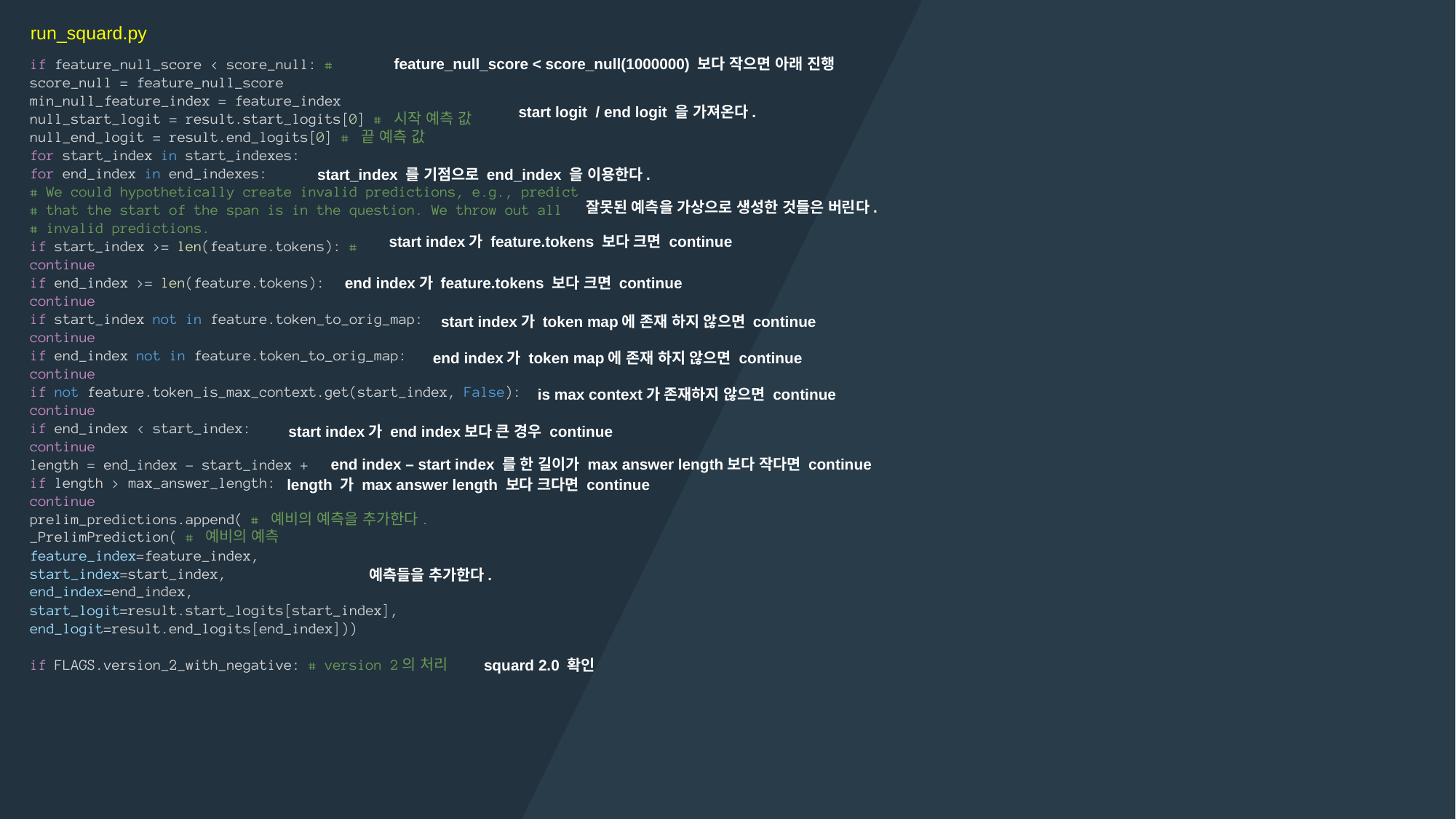

run_squard.py
if feature_null_score < score_null: #
score_null = feature_null_score
min_null_feature_index = feature_index
null_start_logit = result.start_logits[0] # 시작 예측 값
null_end_logit = result.end_logits[0] # 끝 예측 값
for start_index in start_indexes:
for end_index in end_indexes:
# We could hypothetically create invalid predictions, e.g., predict
# that the start of the span is in the question. We throw out all
# invalid predictions.
if start_index >= len(feature.tokens): #
continue
if end_index >= len(feature.tokens):
continue
if start_index not in feature.token_to_orig_map:
continue
if end_index not in feature.token_to_orig_map:
continue
if not feature.token_is_max_context.get(start_index, False):
continue
if end_index < start_index:
continue
length = end_index - start_index +
if length > max_answer_length:
continue
prelim_predictions.append( # 예비의 예측을 추가한다.
_PrelimPrediction( # 예비의 예측
feature_index=feature_index,
start_index=start_index,
end_index=end_index,
start_logit=result.start_logits[start_index],
end_logit=result.end_logits[end_index]))
if FLAGS.version_2_with_negative: # version 2의 처리

feature_null_score < score_null(1000000) 보다 작으면 아래 진행
start logit  / end logit 을 가져온다.
start_index 를 기점으로 end_index 을 이용한다.
잘못된 예측을 가상으로 생성한 것들은 버린다.
start index가 feature.tokens 보다 크면 continue
end index가 feature.tokens 보다 크면 continue
start index가 token map에 존재 하지 않으면 continue
end index가 token map에 존재 하지 않으면 continue
is max context가 존재하지 않으면 continue
start index가 end index보다 큰 경우 continue

end index – start index 를 한 길이가 max answer length보다 작다면 continue
length 가 max answer length 보다 크다면 continue
예측들을 추가한다.
squard 2.0 확인